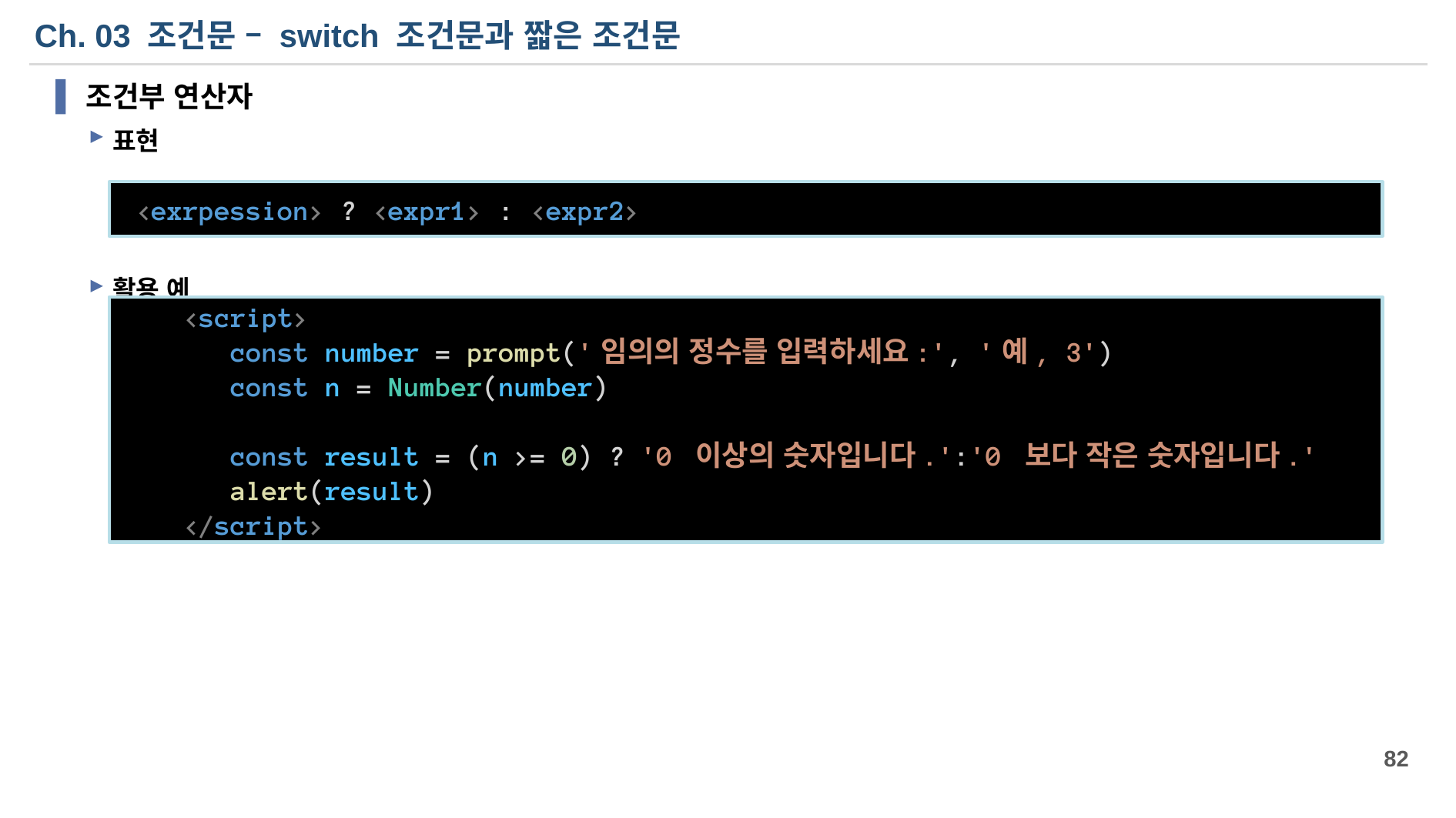

# Ch. 03 조건문 – switch 조건문과 짧은 조건문
조건부 연산자
표현

활용 예

 <exrpession> ? <expr1> : <expr2>
    <script>
       const number = prompt('임의의 정수를 입력하세요:', '예, 3')
       const n = Number(number)
       const result = (n >= 0) ? '0 이상의 숫자입니다.':'0 보다 작은 숫자입니다.'
       alert(result)
    </script>
82